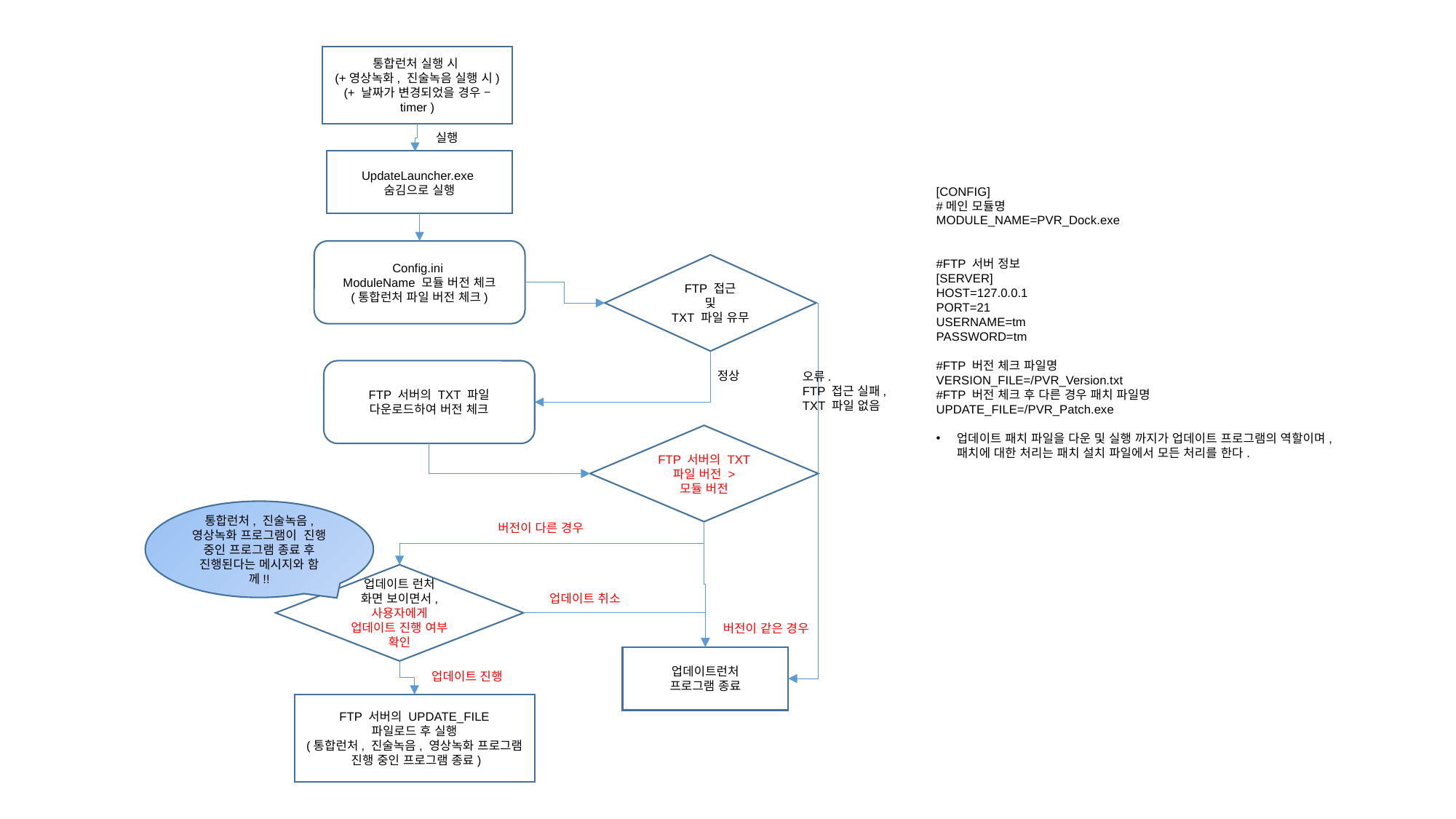

통합런처 실행 시
(+영상녹화, 진술녹음 실행 시)
(+ 날짜가 변경되었을 경우 – timer )
실행
UpdateLauncher.exe
숨김으로 실행
Config.ini
ModuleName 모듈 버전 체크
(통합런처 파일 버전 체크)
FTP 접근
및
TXT 파일 유무
FTP 서버의 TXT 파일 다운로드하여 버전 체크
정상
오류.
FTP 접근 실패,
TXT 파일 없음
FTP 서버의 TXT 파일 버전 >
모듈 버전
통합런처, 진술녹음, 영상녹화 프로그램이  진행 중인 프로그램 종료 후 진행된다는 메시지와 함께!!
버전이 다른 경우
업데이트 런처
화면 보이면서,
사용자에게 업데이트 진행 여부 확인
업데이트 취소
버전이 같은 경우
업데이트런처
프로그램 종료
업데이트 진행
FTP 서버의 UPDATE_FILE
파일로드 후 실행
(통합런처, 진술녹음, 영상녹화 프로그램  진행 중인 프로그램 종료)
[CONFIG]
#메인 모듈명
MODULE_NAME=PVR_Dock.exe

#FTP 서버 정보
[SERVER]
HOST=127.0.0.1
PORT=21
USERNAME=tm
PASSWORD=tm

#FTP 버전 체크 파일명
VERSION_FILE=/PVR_Version.txt
#FTP 버전 체크 후 다른 경우 패치 파일명
UPDATE_FILE=/PVR_Patch.exe

업데이트 패치 파일을 다운 및 실행 까지가 업데이트 프로그램의 역할이며,  패치에 대한 처리는 패치 설치 파일에서 모든 처리를 한다.